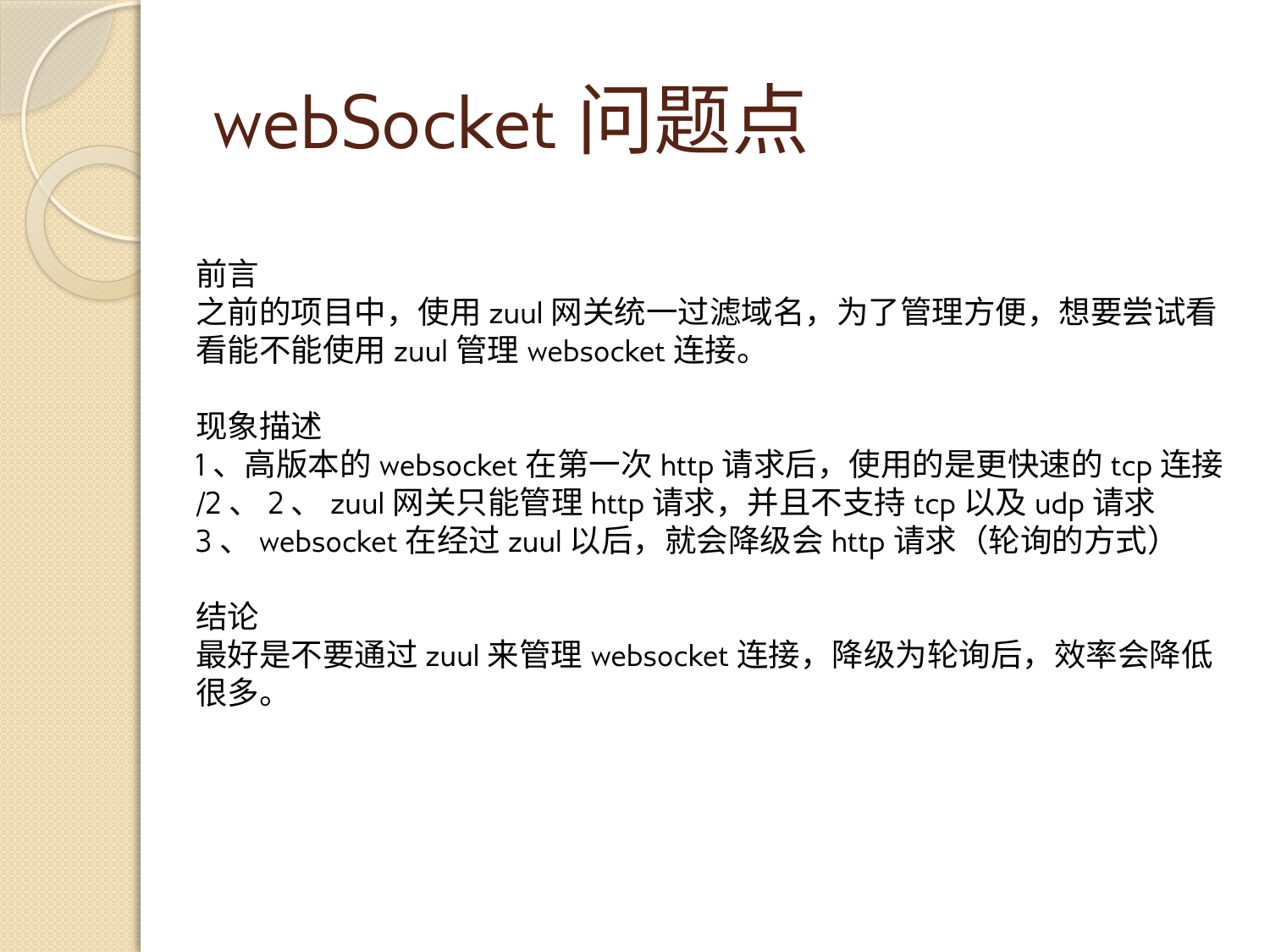

# webSocket问题点
前言
之前的项目中，使用zuul网关统一过滤域名，为了管理方便，想要尝试看看能不能使用zuul管理websocket连接。

现象描述
1、高版本的websocket在第一次http请求后，使用的是更快速的tcp连接/2、2、zuul网关只能管理http请求，并且不支持tcp以及udp请求
3、websocket在经过zuul以后，就会降级会http请求（轮询的方式）

结论
最好是不要通过zuul来管理websocket连接，降级为轮询后，效率会降低很多。